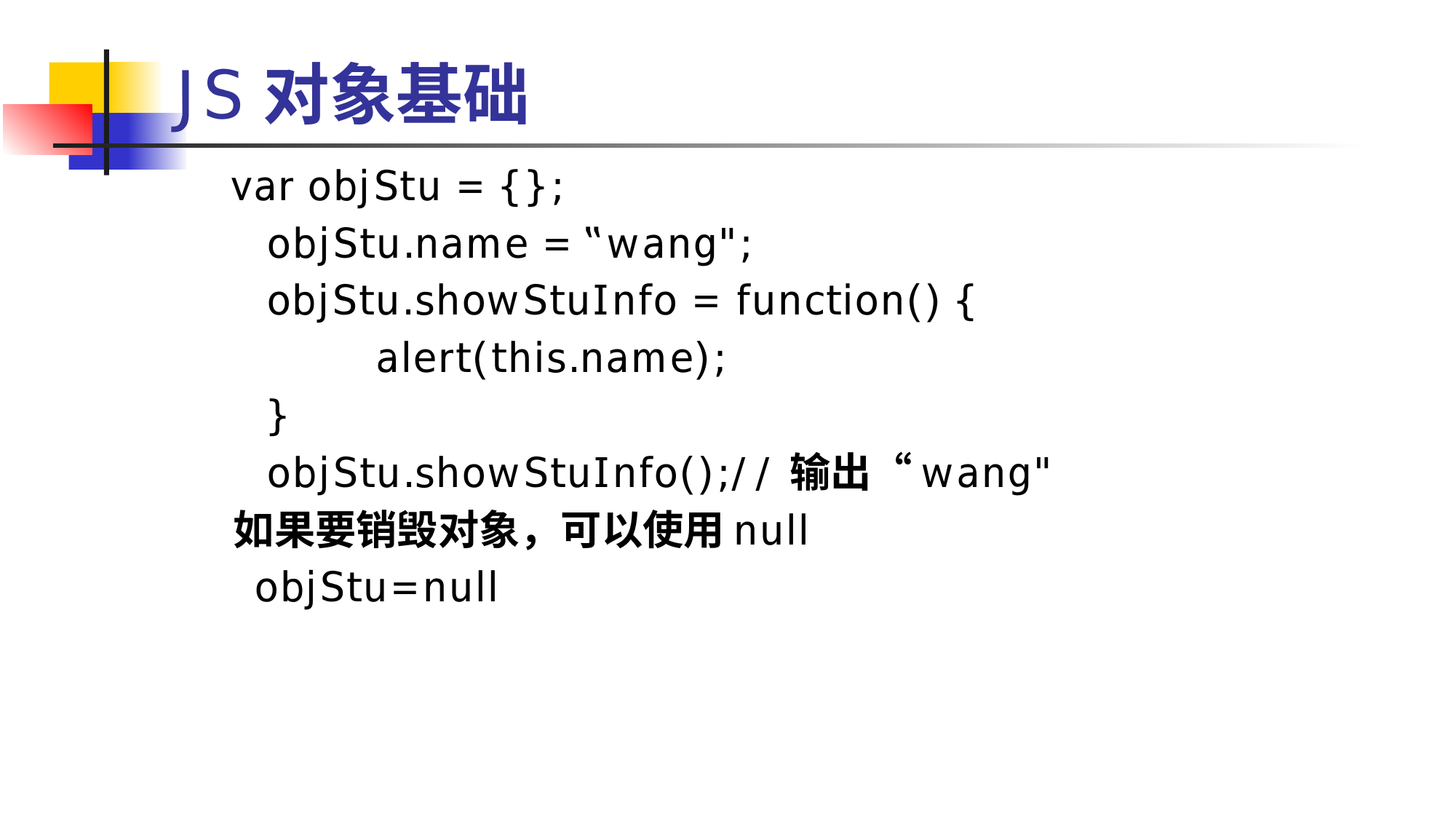

JS对象基础
   var objStu = {};
	objStu.name = “wang";
      objStu.showStuInfo = function() {
		alert(this.name);
	}
	objStu.showStuInfo();//输出“wang"
   如果要销毁对象，可以使用null
     objStu=null